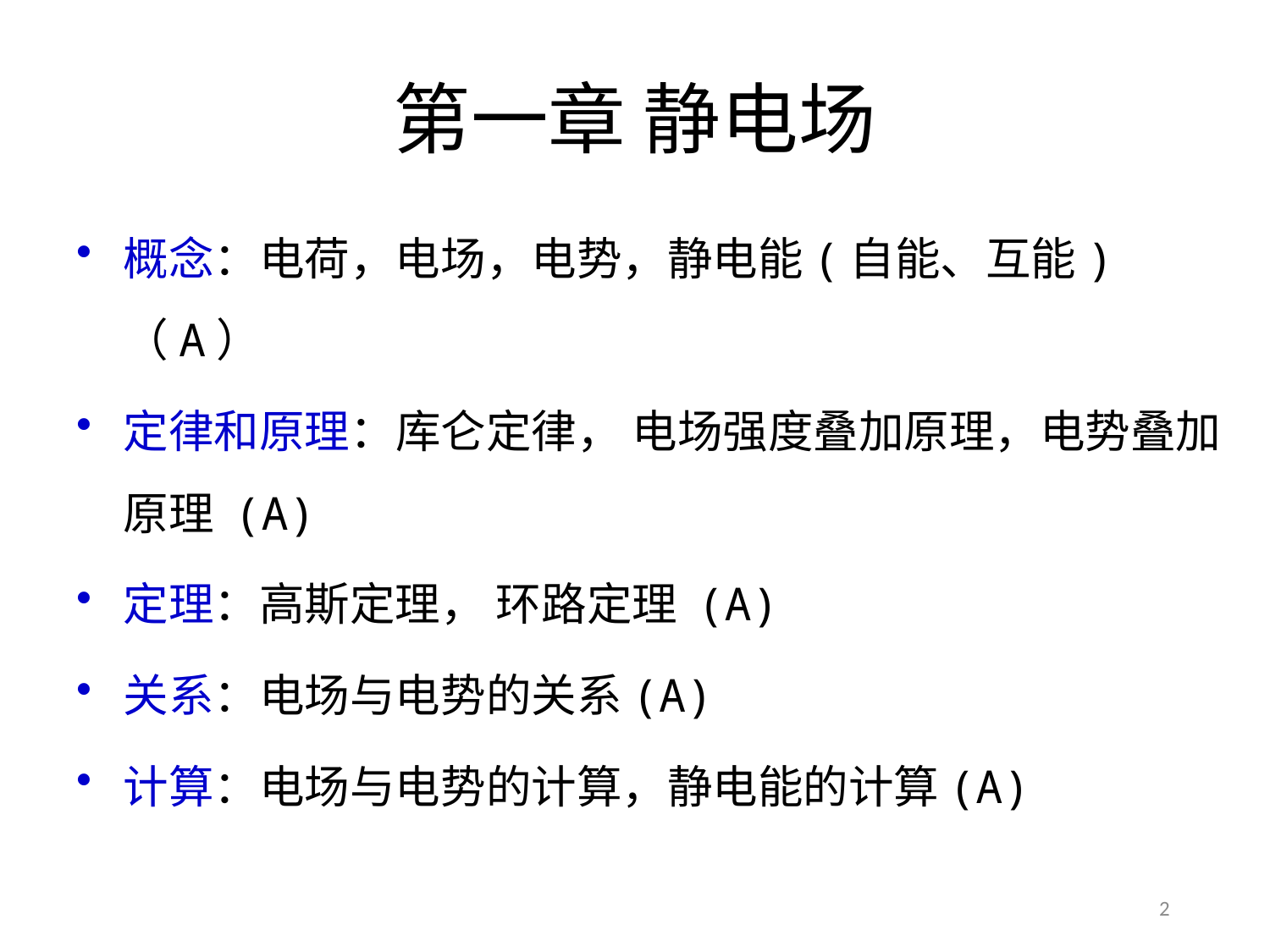

# 第一章 静电场
概念：电荷，电场，电势，静电能(自能、互能)（A）
定律和原理：库仑定律， 电场强度叠加原理，电势叠加原理 (A)
定理：高斯定理， 环路定理 (A)
关系：电场与电势的关系(A)
计算：电场与电势的计算，静电能的计算(A)

2